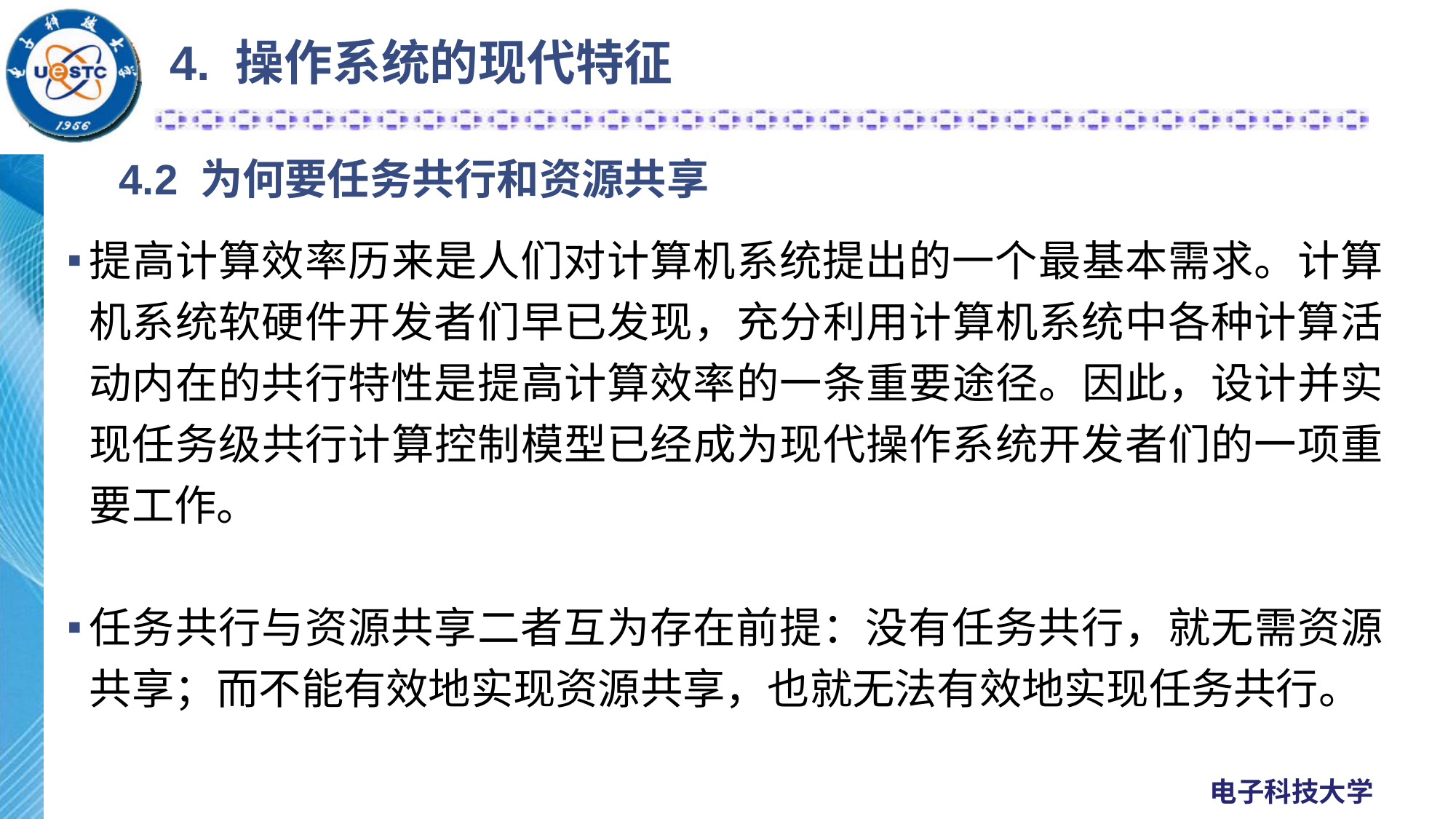

4. 操作系统的现代特征
# 4.2 为何要任务共行和资源共享
提高计算效率历来是人们对计算机系统提出的一个最基本需求。计算机系统软硬件开发者们早已发现，充分利用计算机系统中各种计算活动内在的共行特性是提高计算效率的一条重要途径。因此，设计并实现任务级共行计算控制模型已经成为现代操作系统开发者们的一项重要工作。

任务共行与资源共享二者互为存在前提：没有任务共行，就无需资源共享；而不能有效地实现资源共享，也就无法有效地实现任务共行。